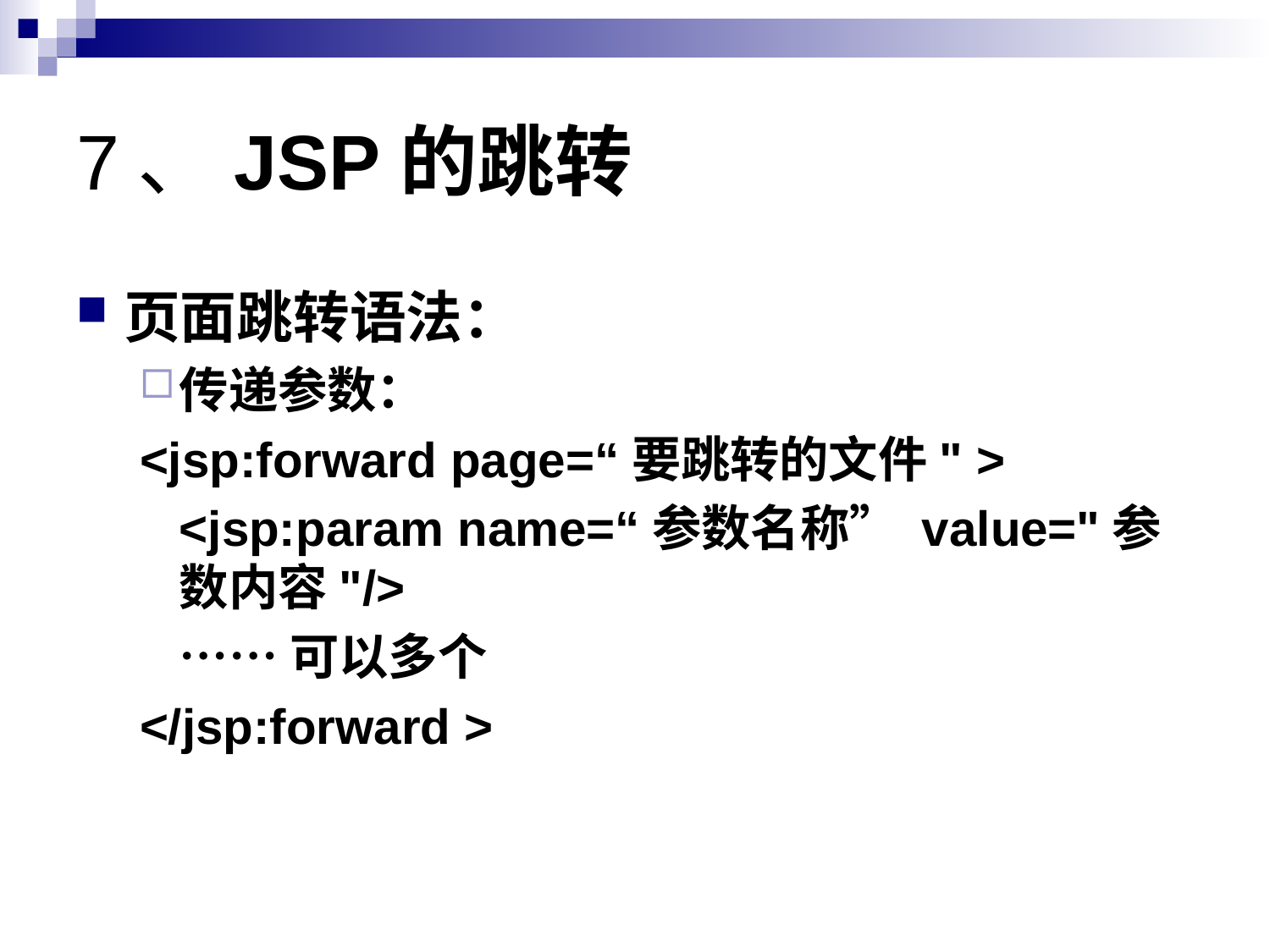

# 7、JSP的跳转
页面跳转语法：
传递参数：
<jsp:forward page=“要跳转的文件" >
	<jsp:param name=“参数名称” value="参数内容"/>
  	……可以多个
</jsp:forward >

39